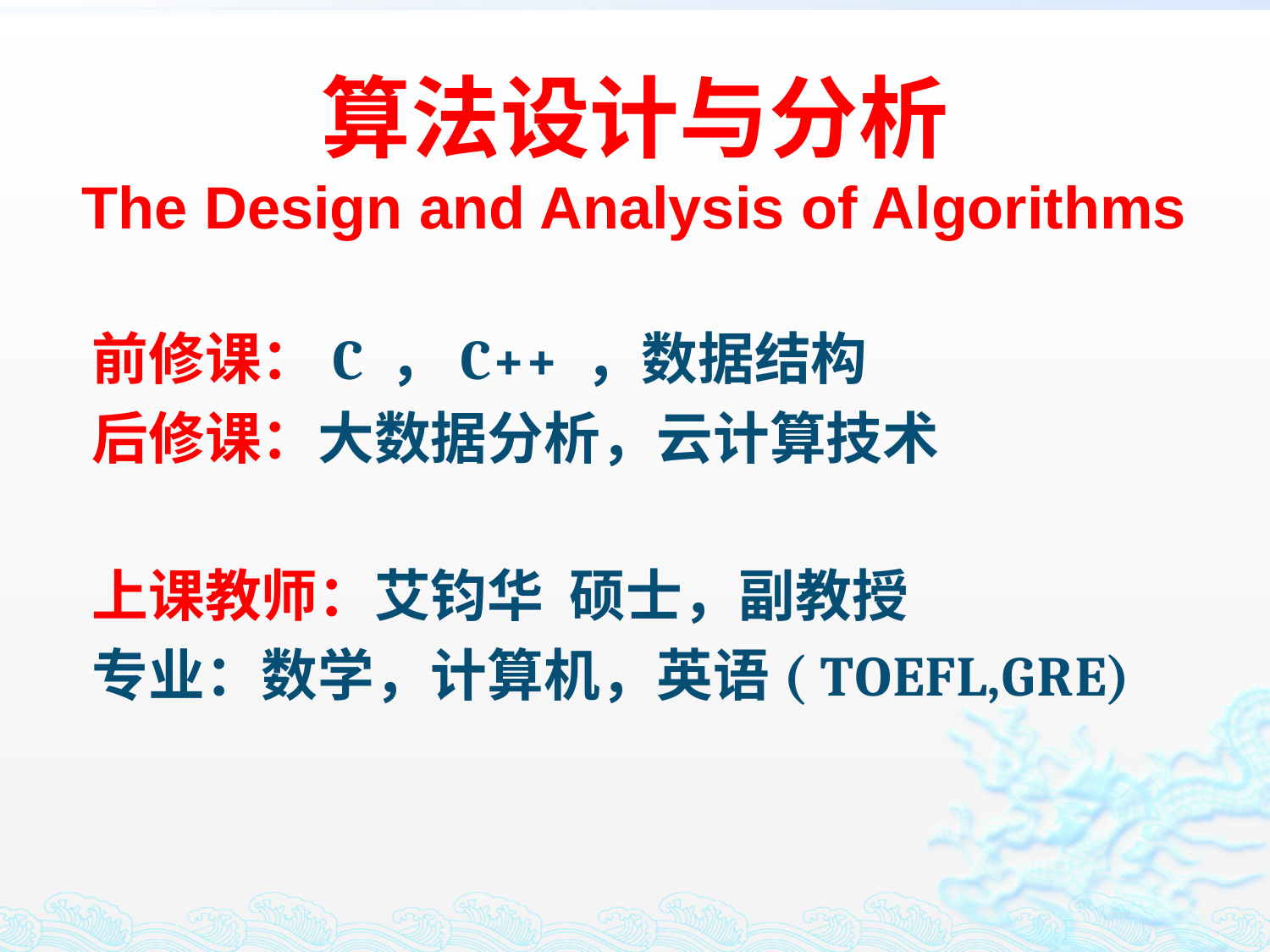

# 算法设计与分析 The Design and Analysis of Algorithms
前修课：C ，C++ ，数据结构
后修课：大数据分析，云计算技术

上课教师：艾钧华  硕士，副教授
专业：数学，计算机，英语( TOEFL,GRE)